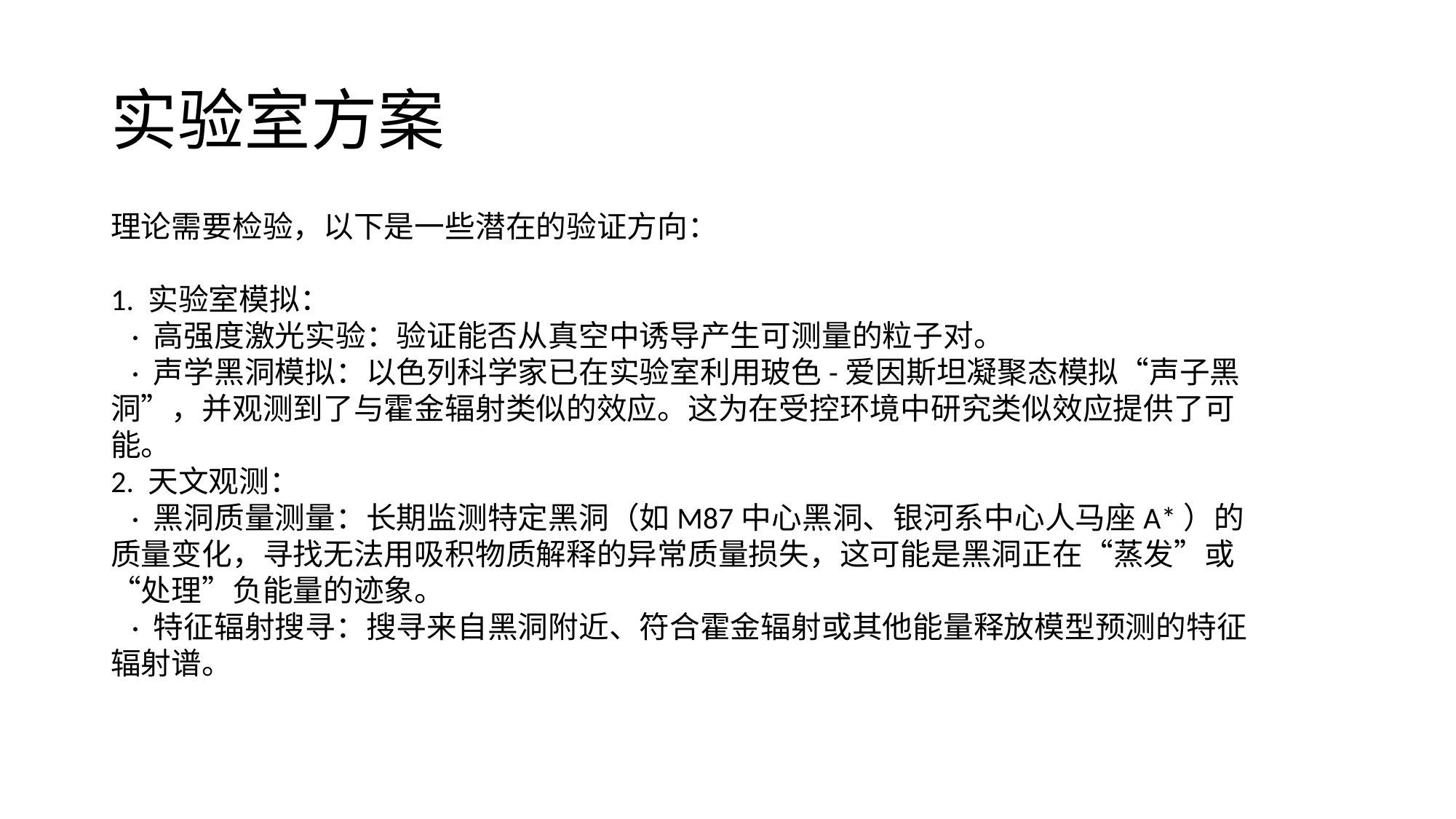

# 实验室方案
理论需要检验，以下是一些潜在的验证方向：

1. 实验室模拟：
   · 高强度激光实验：验证能否从真空中诱导产生可测量的粒子对。
   · 声学黑洞模拟：以色列科学家已在实验室利用玻色-爱因斯坦凝聚态模拟“声子黑洞”，并观测到了与霍金辐射类似的效应。这为在受控环境中研究类似效应提供了可能。
2. 天文观测：
   · 黑洞质量测量：长期监测特定黑洞（如M87中心黑洞、银河系中心人马座A*）的质量变化，寻找无法用吸积物质解释的异常质量损失，这可能是黑洞正在“蒸发”或“处理”负能量的迹象。
   · 特征辐射搜寻：搜寻来自黑洞附近、符合霍金辐射或其他能量释放模型预测的特征辐射谱。